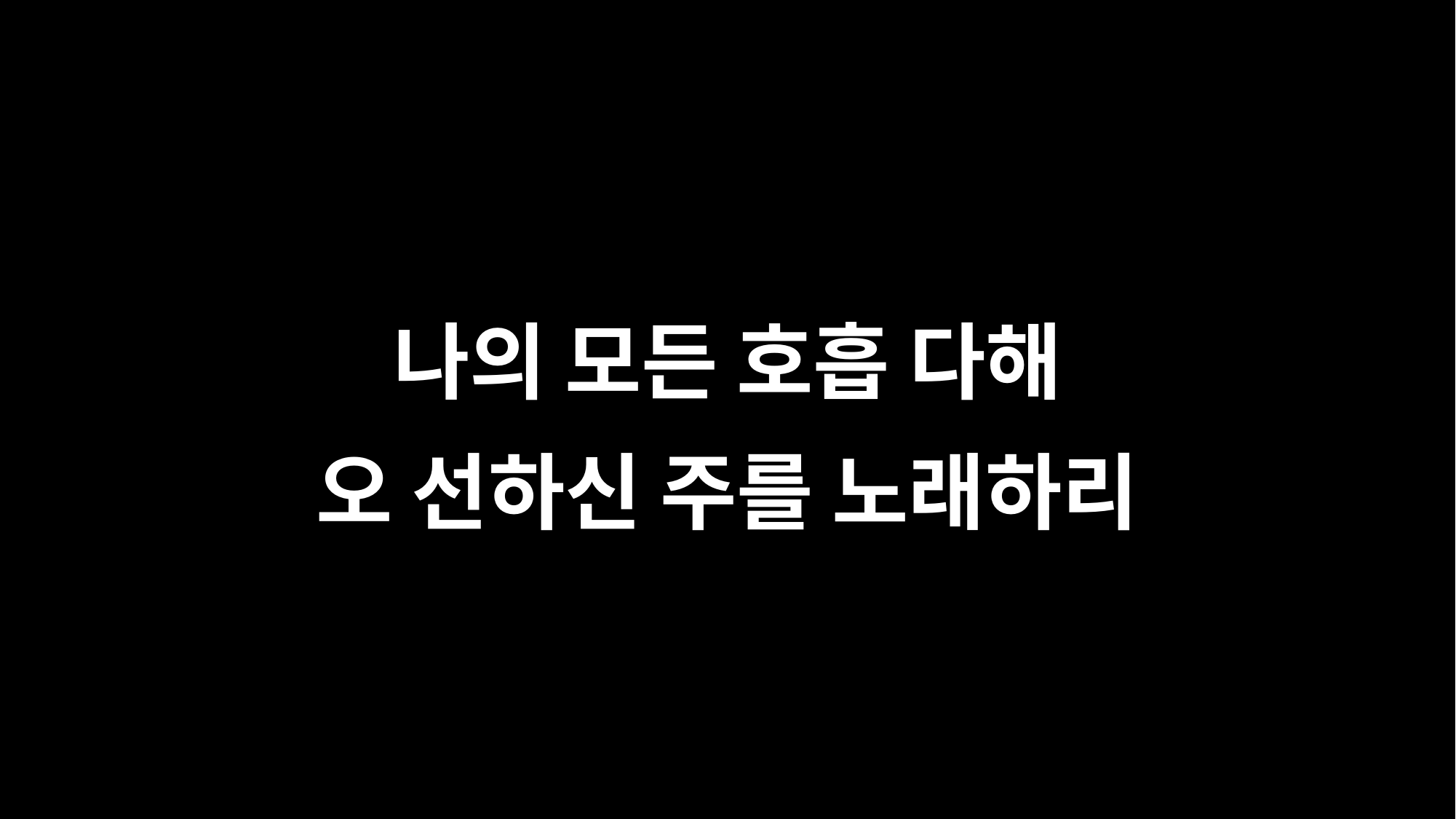

나의 모든 호흡 다해
오 선하신 주를 노래하리